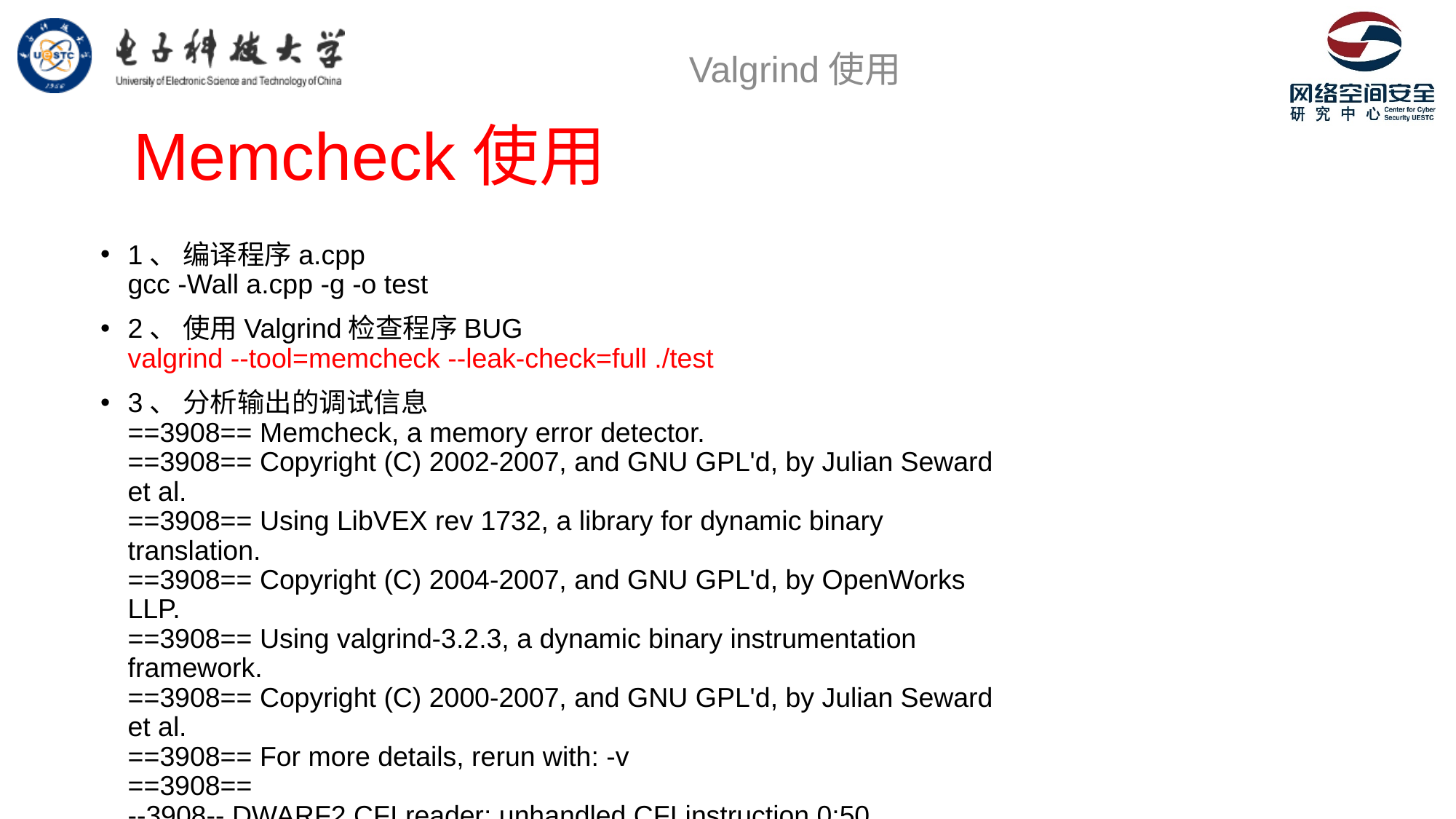

Valgrind使用
# Memcheck使用
1、 编译程序a.cpp
gcc -Wall a.cpp -g -o test
2、 使用Valgrind检查程序BUG
valgrind --tool=memcheck --leak-check=full ./test
3、 分析输出的调试信息
==3908== Memcheck, a memory error detector.
==3908== Copyright (C) 2002-2007, and GNU GPL'd, by Julian Seward et al.
==3908== Using LibVEX rev 1732, a library for dynamic binary translation.
==3908== Copyright (C) 2004-2007, and GNU GPL'd, by OpenWorks LLP.
==3908== Using valgrind-3.2.3, a dynamic binary instrumentation framework.
==3908== Copyright (C) 2000-2007, and GNU GPL'd, by Julian Seward et al.
==3908== For more details, rerun with: -v
==3908==
--3908-- DWARF2 CFI reader: unhandled CFI instruction 0:50
--3908-- DWARF2 CFI reader: unhandled CFI instruction 0:50